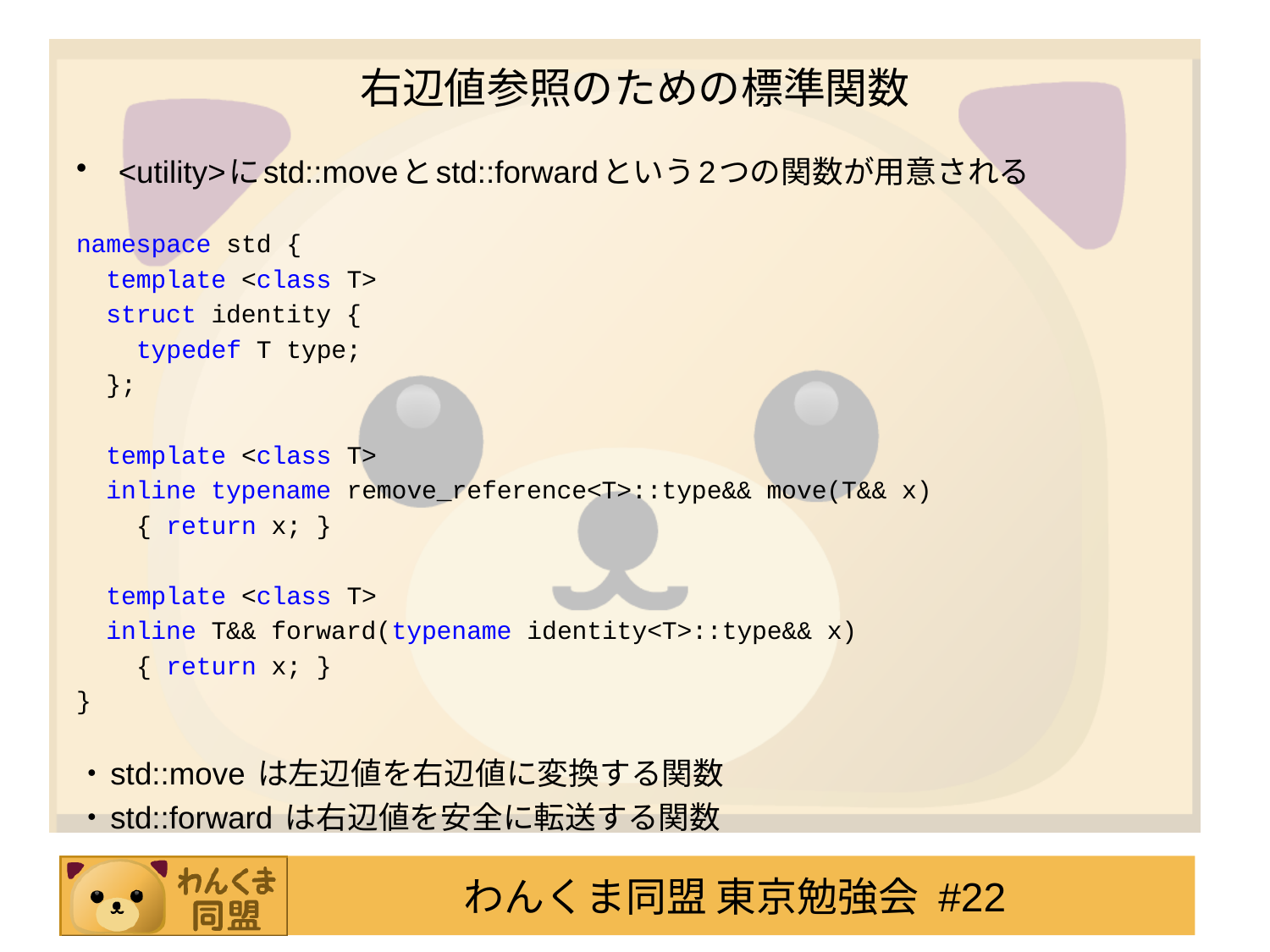

# 右辺値参照のための標準関数
<utility>にstd::moveとstd::forwardという2つの関数が用意される

namespace std {
  template <class T>
  struct identity {
    typedef T type;
  };

  template <class T>
  inline typename remove_reference<T>::type&& move(T&& x)
    { return x; }

  template <class T>
  inline T&& forward(typename identity<T>::type&& x)
    { return x; }
}

・std::move は左辺値を右辺値に変換する関数
・std::forward は右辺値を安全に転送する関数